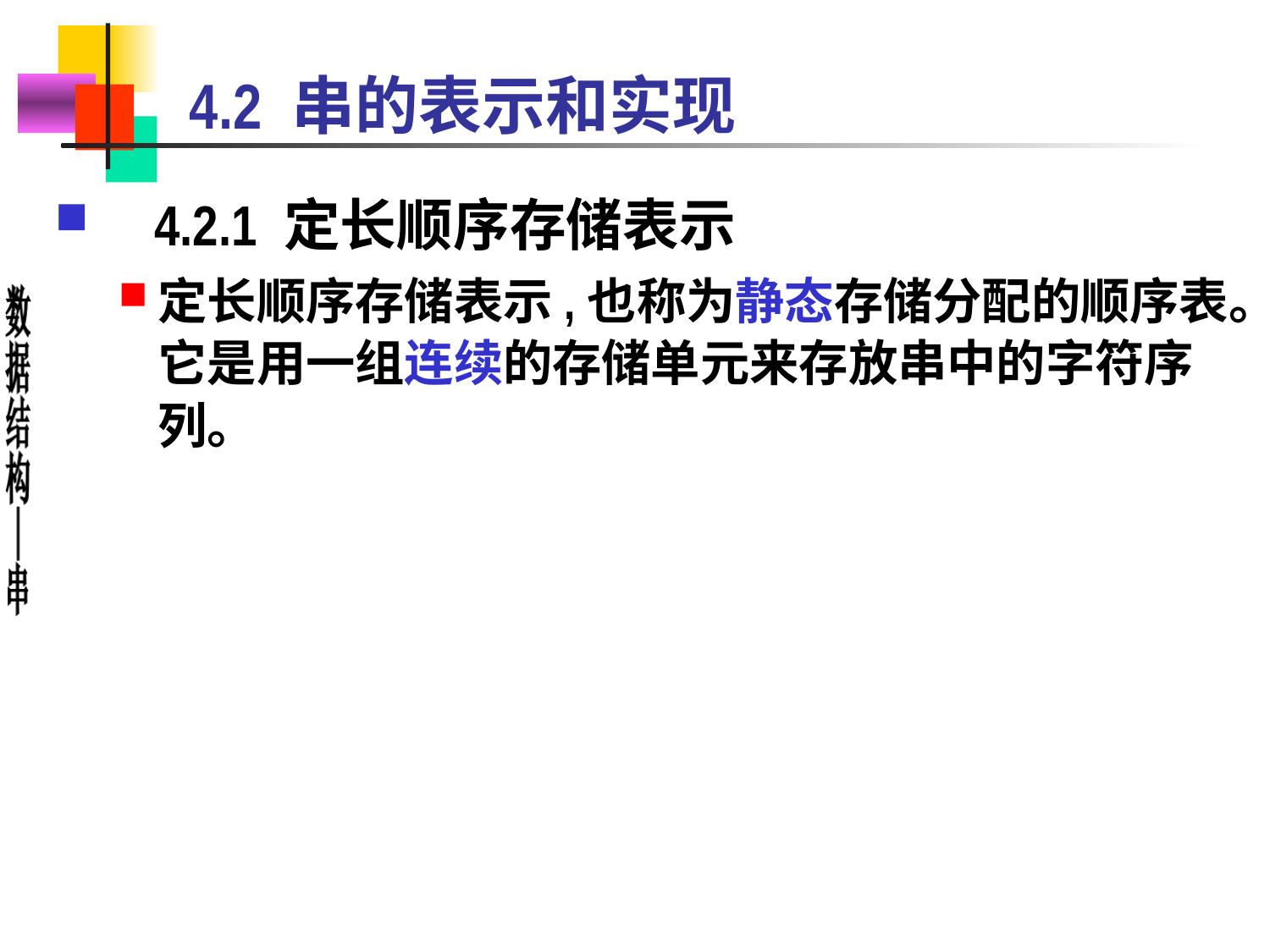

# 4.2 串的表示和实现
    4.2.1 定长顺序存储表示
定长顺序存储表示,也称为静态存储分配的顺序表。它是用一组连续的存储单元来存放串中的字符序列。